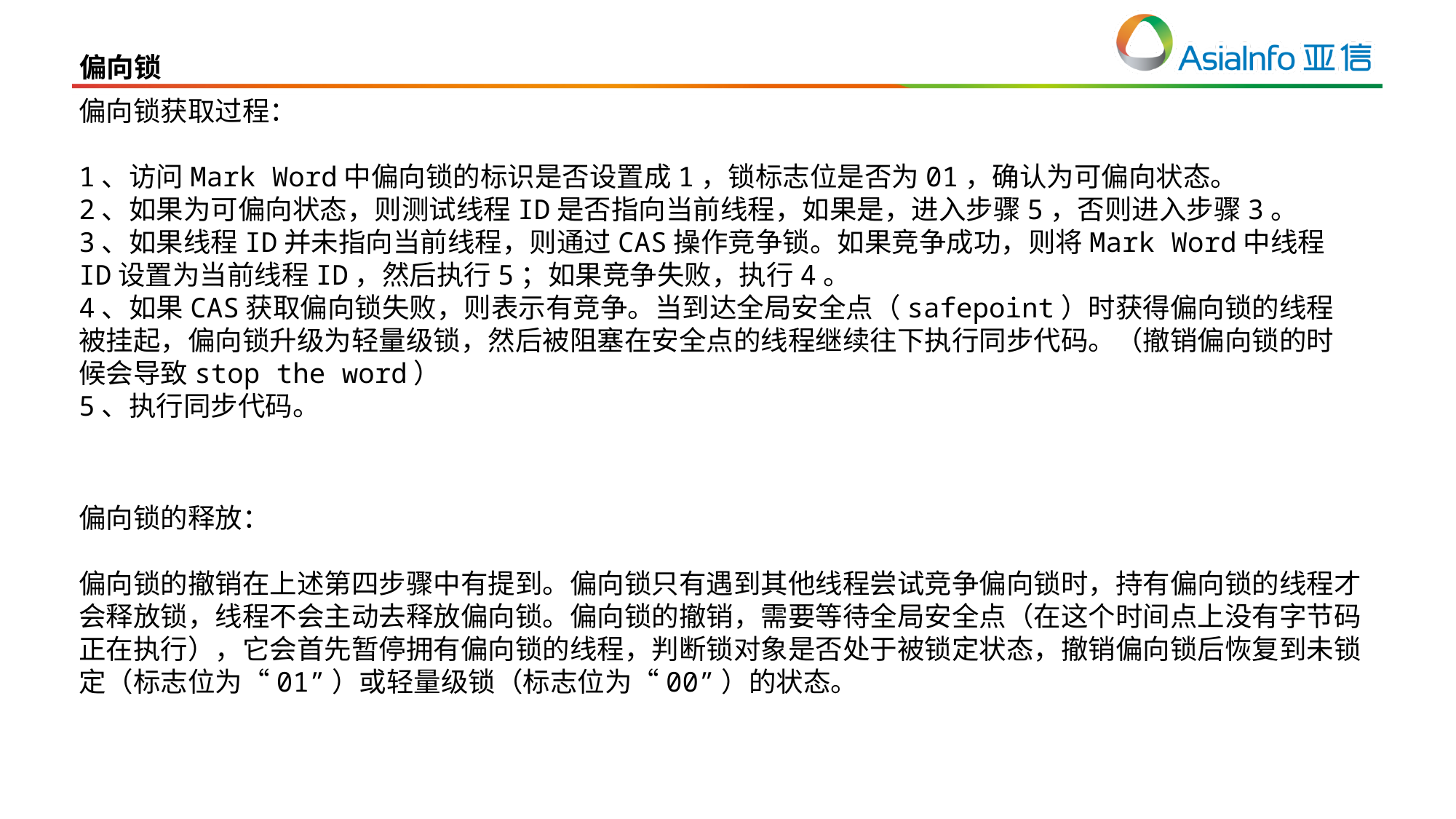

偏向锁
偏向锁获取过程：

1、访问Mark Word中偏向锁的标识是否设置成1，锁标志位是否为01，确认为可偏向状态。
2、如果为可偏向状态，则测试线程ID是否指向当前线程，如果是，进入步骤5，否则进入步骤3。
3、如果线程ID并未指向当前线程，则通过CAS操作竞争锁。如果竞争成功，则将Mark Word中线程ID设置为当前线程ID，然后执行5；如果竞争失败，执行4。
4、如果CAS获取偏向锁失败，则表示有竞争。当到达全局安全点（safepoint）时获得偏向锁的线程被挂起，偏向锁升级为轻量级锁，然后被阻塞在安全点的线程继续往下执行同步代码。（撤销偏向锁的时候会导致stop the word）
5、执行同步代码。

偏向锁的释放：

偏向锁的撤销在上述第四步骤中有提到。偏向锁只有遇到其他线程尝试竞争偏向锁时，持有偏向锁的线程才会释放锁，线程不会主动去释放偏向锁。偏向锁的撤销，需要等待全局安全点（在这个时间点上没有字节码正在执行），它会首先暂停拥有偏向锁的线程，判断锁对象是否处于被锁定状态，撤销偏向锁后恢复到未锁定（标志位为“01”）或轻量级锁（标志位为“00”）的状态。